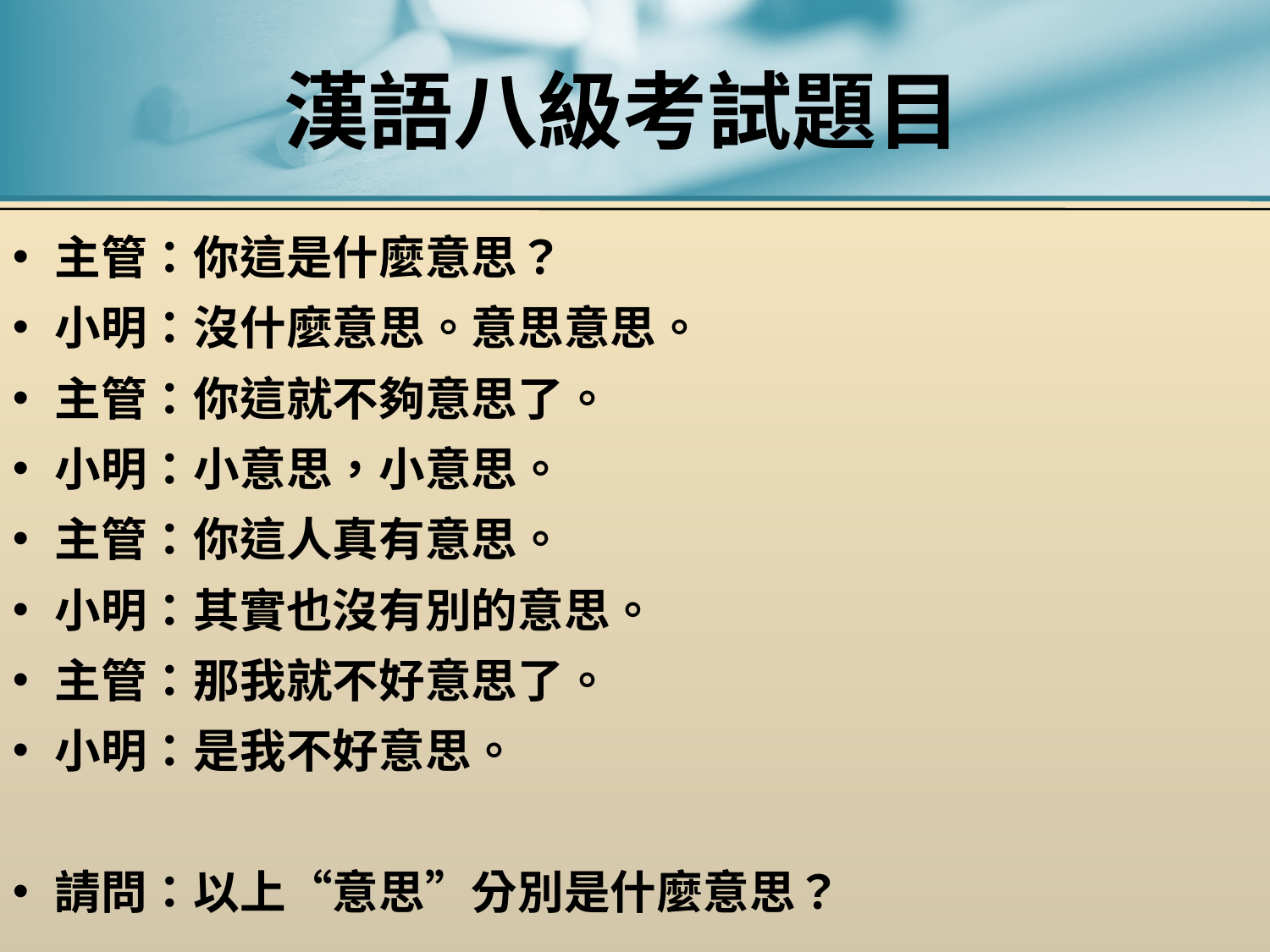

# 漢語八級考試題目
主管：你這是什麼意思？
小明：沒什麼意思。意思意思。
主管：你這就不夠意思了。
小明：小意思，小意思。
主管：你這人真有意思。
小明：其實也沒有別的意思。
主管：那我就不好意思了。
小明：是我不好意思。

請問：以上“意思”分別是什麼意思？